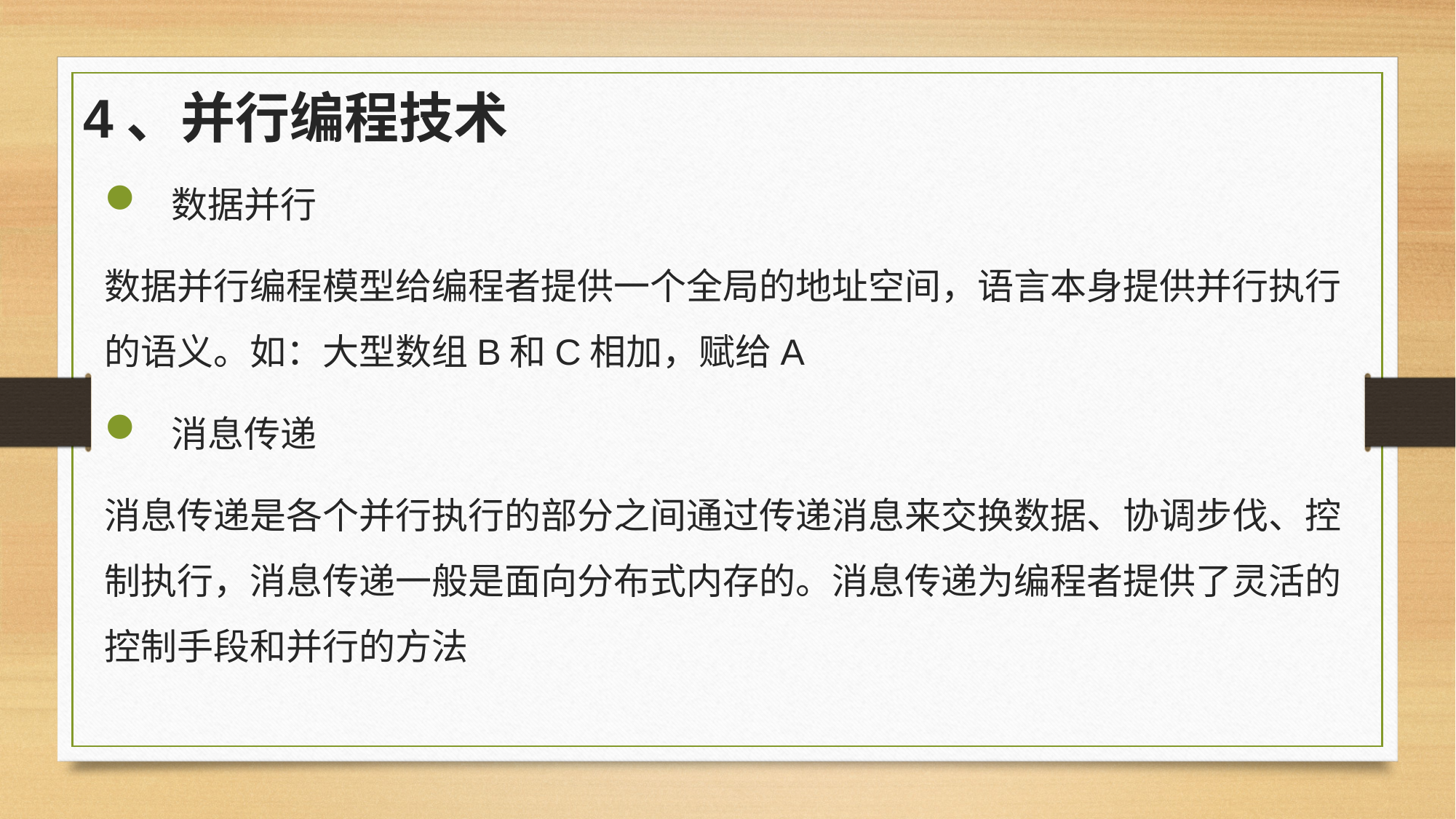

# 4、并行编程技术

  数据并行
数据并行编程模型给编程者提供一个全局的地址空间，语言本身提供并行执行的语义。如：大型数组B和C相加，赋给A
  消息传递
消息传递是各个并行执行的部分之间通过传递消息来交换数据、协调步伐、控制执行，消息传递一般是面向分布式内存的。消息传递为编程者提供了灵活的控制手段和并行的方法